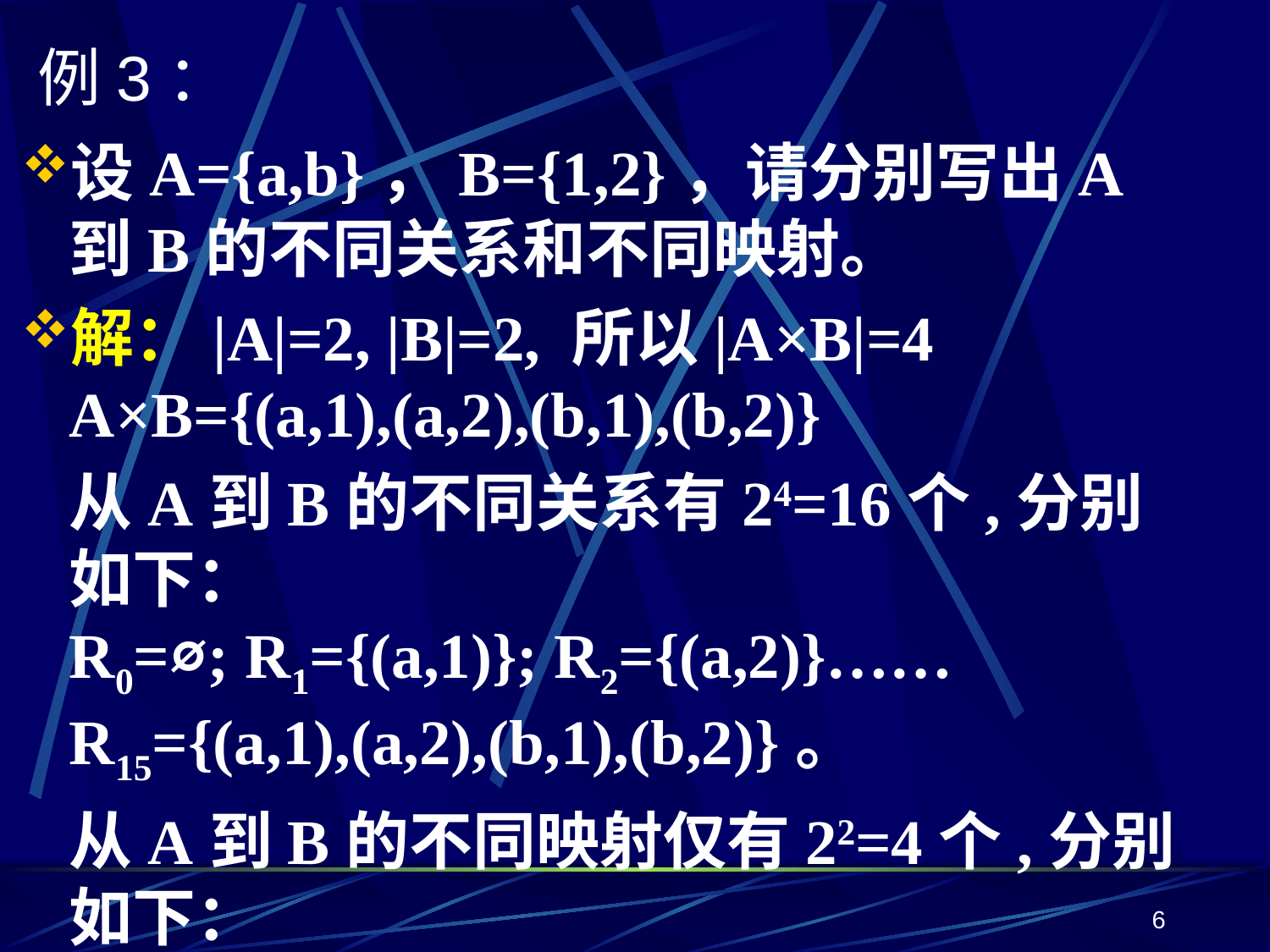

# 例3：
设A={a,b}，B={1,2}，请分别写出A到B的不同关系和不同映射。
解：|A|=2, |B|=2, 所以|A×B|=4
A×B={(a,1),(a,2),(b,1),(b,2)}
	从A到B的不同关系有24=16个,分别如下：
R0=∅; R1={(a,1)}; R2={(a,2)}……
R15={(a,1),(a,2),(b,1),(b,2)}。
	从A到B的不同映射仅有22=4个,分别如下：
σ1={(a,1),(b,1)}; σ2={(a,1),(b,2)};
σ3={(a,2),(b,1)}; σ4={(a,2),(b,2)}。
6